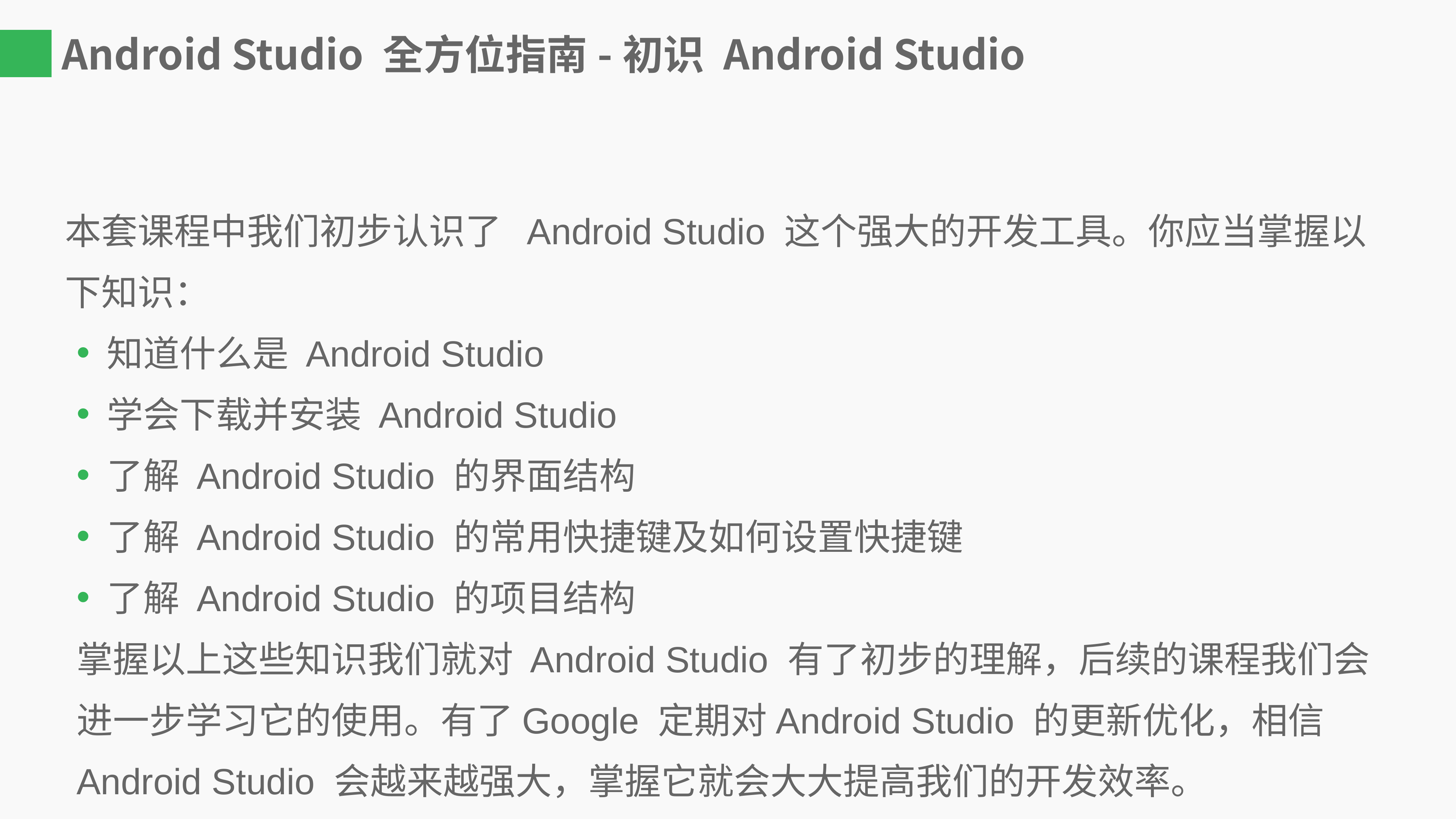

# Android Studio 全方位指南-初识 Android Studio
本套课程中我们初步认识了  Android Studio 这个强大的开发工具。你应当掌握以下知识：
知道什么是 Android Studio
学会下载并安装 Android Studio
了解 Android Studio 的界面结构
了解 Android Studio 的常用快捷键及如何设置快捷键
了解 Android Studio 的项目结构
掌握以上这些知识我们就对 Android Studio 有了初步的理解，后续的课程我们会进一步学习它的使用。有了Google 定期对Android Studio 的更新优化，相信Android Studio 会越来越强大，掌握它就会大大提高我们的开发效率。